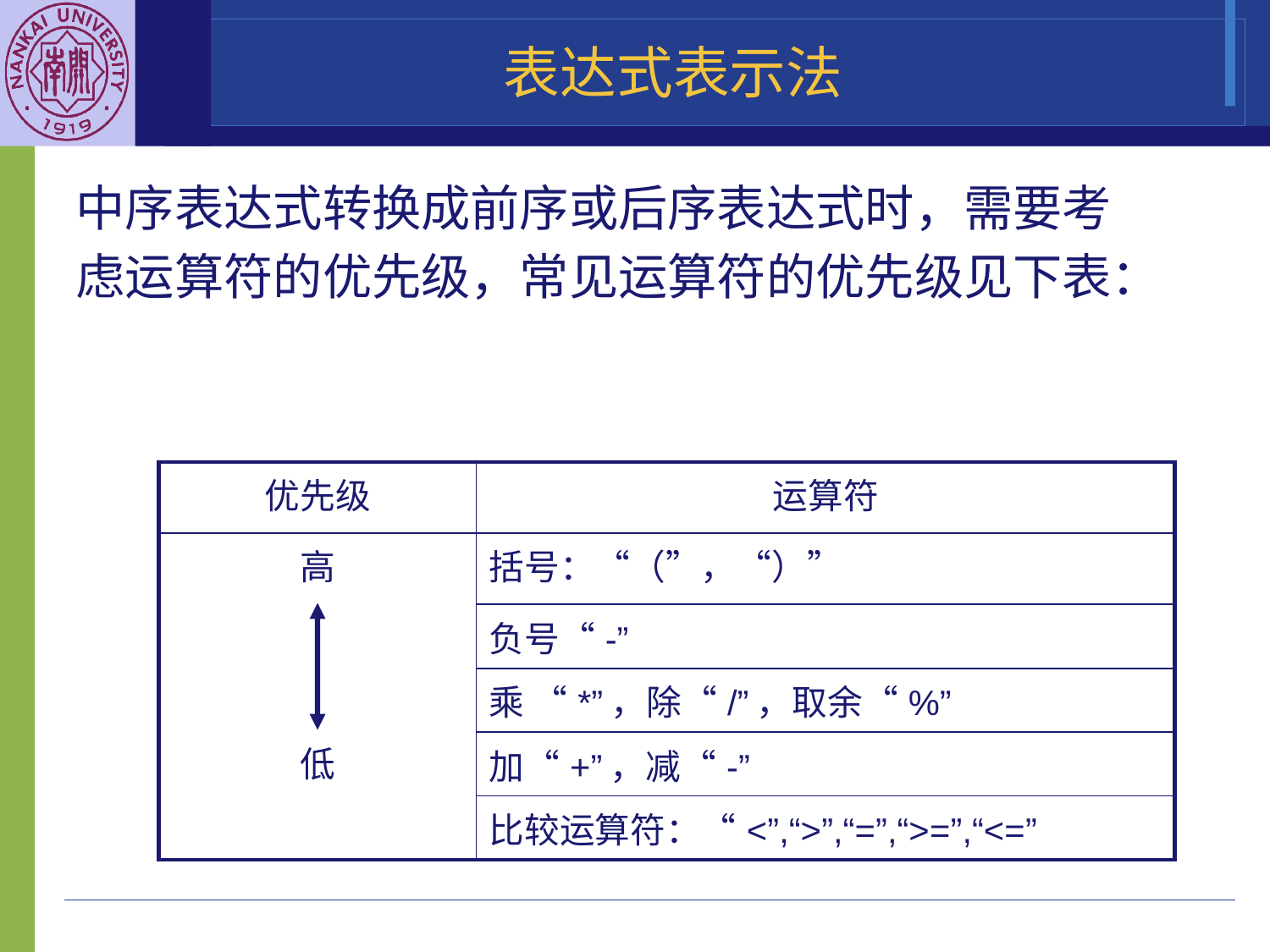

# 表达式表示法
中序表达式转换成前序或后序表达式时，需要考
虑运算符的优先级，常见运算符的优先级见下表：
| 优先级 | 运算符 |
| --- | --- |
| 高 低 | 括号：“（”，“）” |
|  | 负号“-” |
|  | 乘 “\*”，除“/”，取余“%” |
|  | 加“+”，减“-” |
|  | 比较运算符：“<”,“>”,“=”,“>=”,“<=” |

41